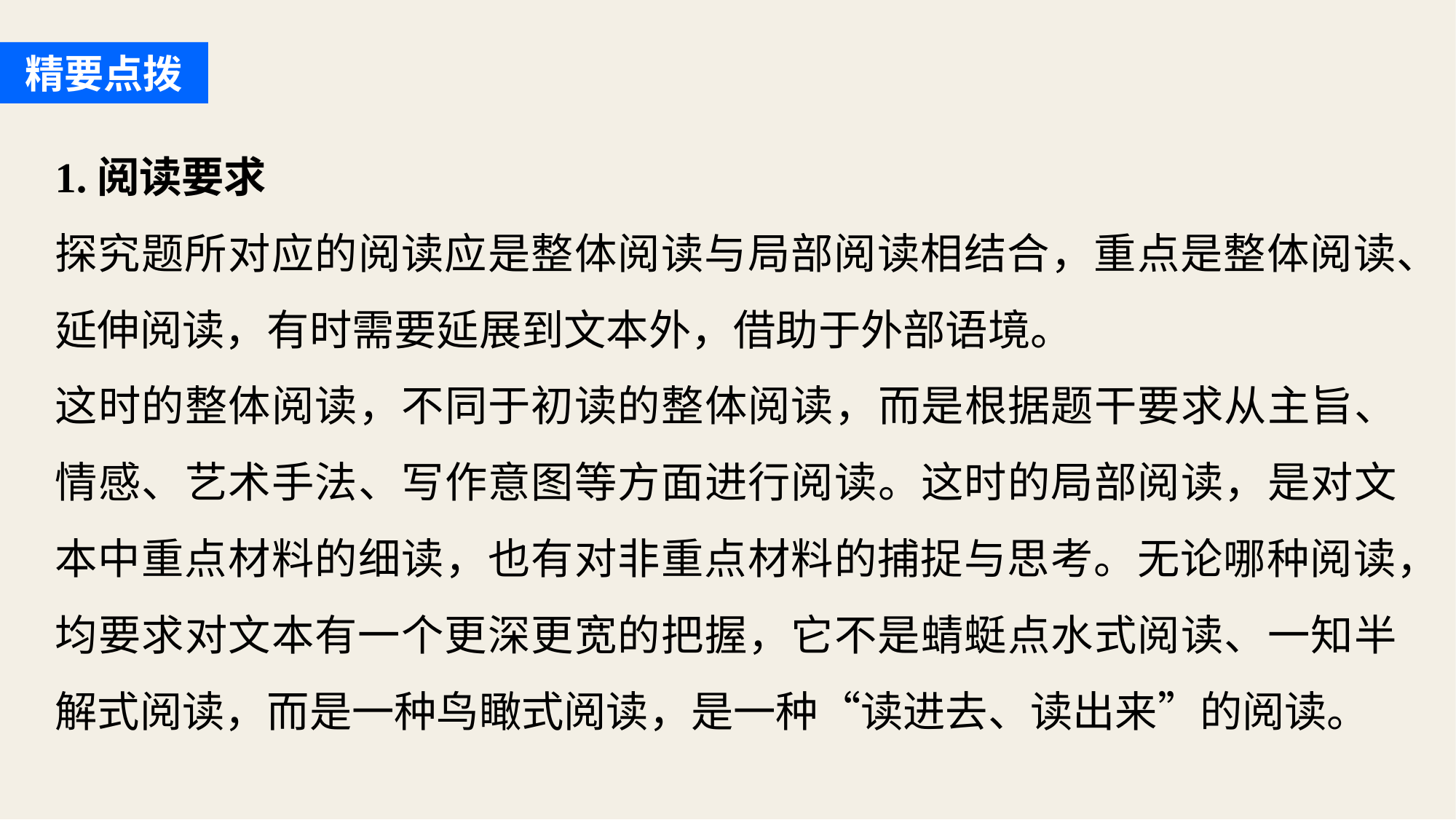

精要点拨
1.阅读要求
探究题所对应的阅读应是整体阅读与局部阅读相结合，重点是整体阅读、延伸阅读，有时需要延展到文本外，借助于外部语境。
这时的整体阅读，不同于初读的整体阅读，而是根据题干要求从主旨、情感、艺术手法、写作意图等方面进行阅读。这时的局部阅读，是对文本中重点材料的细读，也有对非重点材料的捕捉与思考。无论哪种阅读，均要求对文本有一个更深更宽的把握，它不是蜻蜓点水式阅读、一知半解式阅读，而是一种鸟瞰式阅读，是一种“读进去、读出来”的阅读。